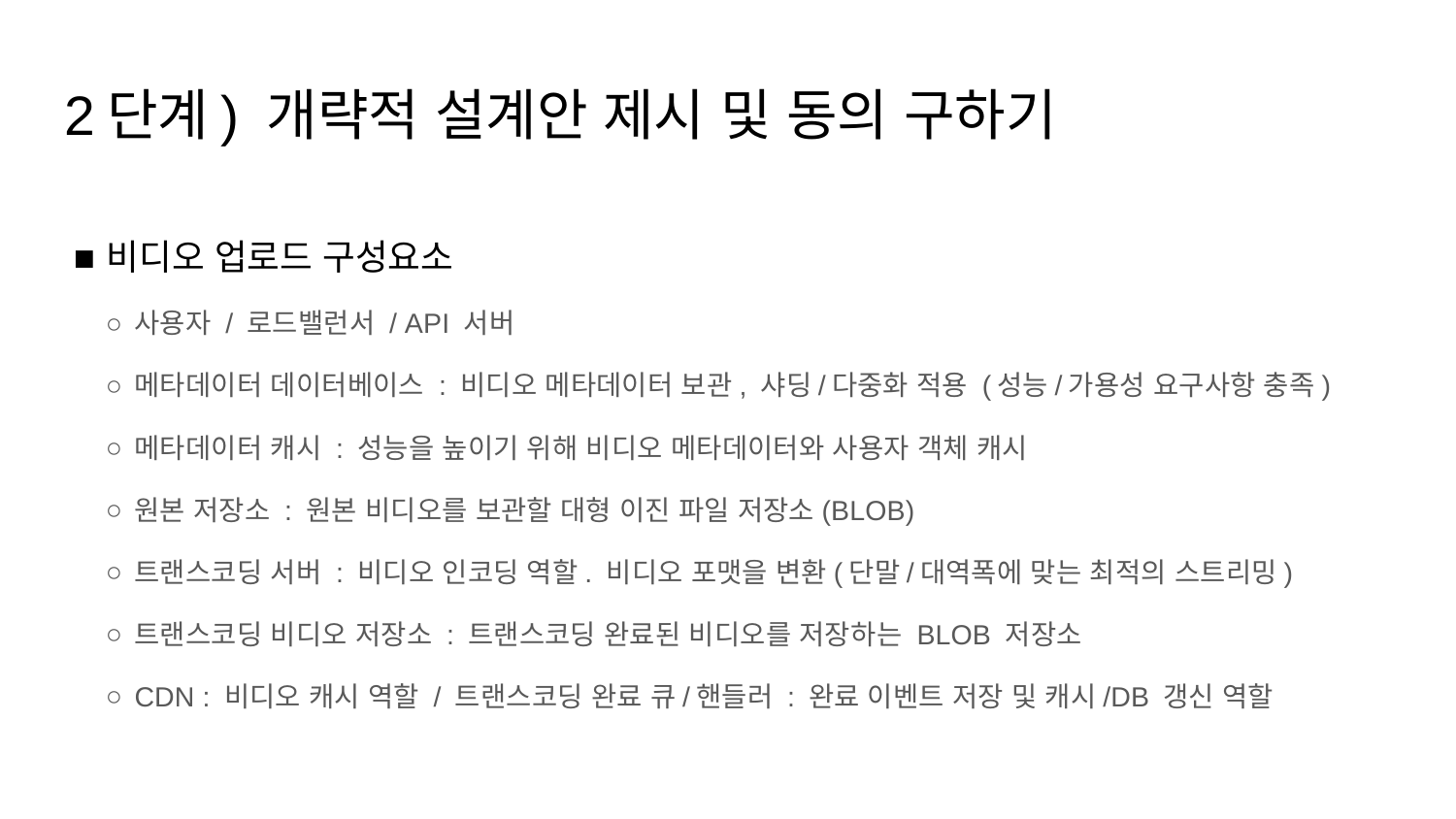

# 2단계) 개략적 설계안 제시 및 동의 구하기
비디오 업로드 구성요소
사용자 / 로드밸런서 / API 서버
메타데이터 데이터베이스 : 비디오 메타데이터 보관, 샤딩/다중화 적용 (성능/가용성 요구사항 충족)
메타데이터 캐시 : 성능을 높이기 위해 비디오 메타데이터와 사용자 객체 캐시
원본 저장소 : 원본 비디오를 보관할 대형 이진 파일 저장소(BLOB)
트랜스코딩 서버 : 비디오 인코딩 역할. 비디오 포맷을 변환(단말/대역폭에 맞는 최적의 스트리밍)
트랜스코딩 비디오 저장소 : 트랜스코딩 완료된 비디오를 저장하는 BLOB 저장소
CDN : 비디오 캐시 역할 / 트랜스코딩 완료 큐/핸들러 : 완료 이벤트 저장 및 캐시/DB 갱신 역할